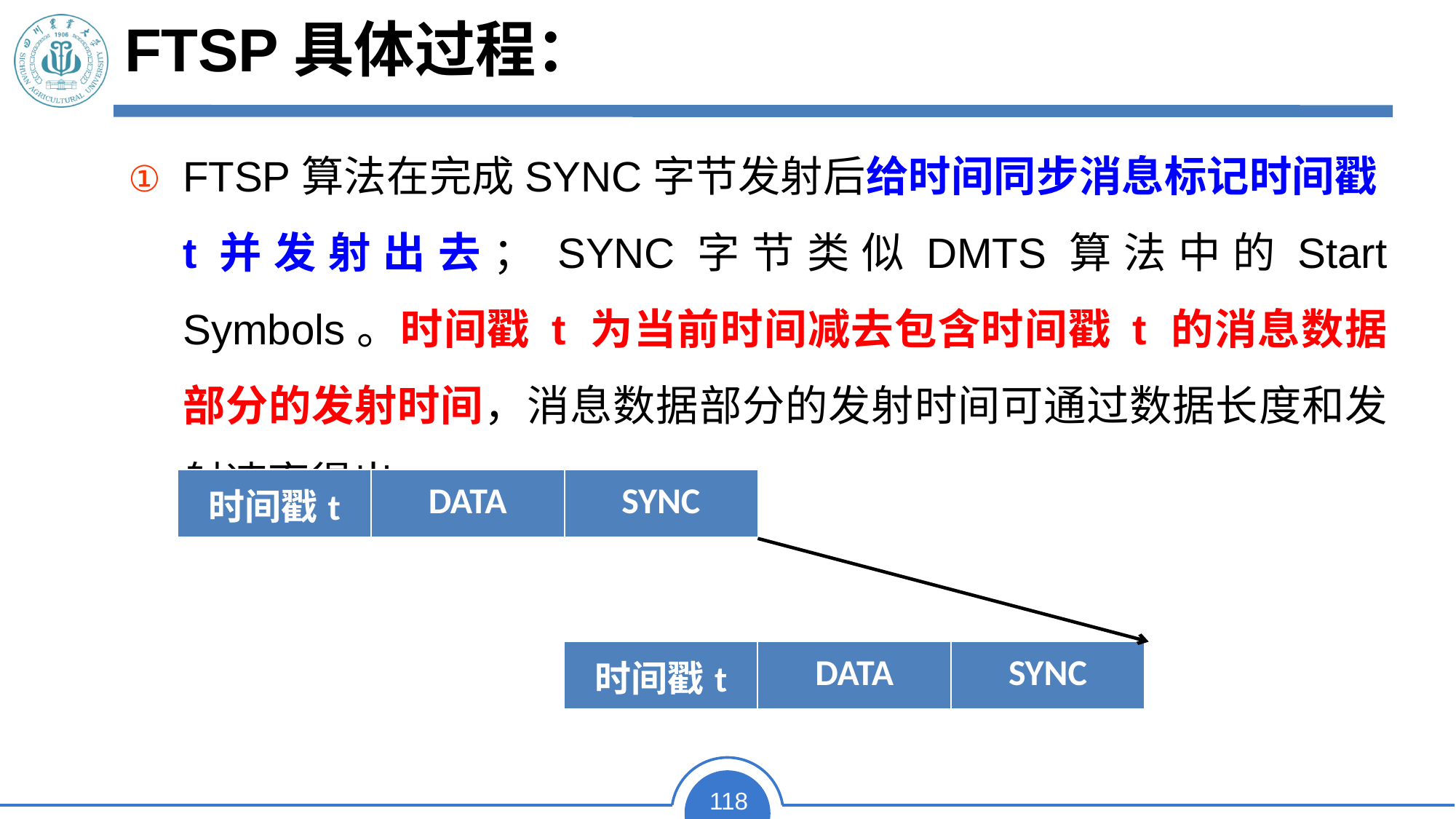

# FTSP具体过程：
FTSP算法在完成SYNC字节发射后给时间同步消息标记时间戳t并发射出去；SYNC字节类似DMTS算法中的Start Symbols。时间戳 t 为当前时间减去包含时间戳 t 的消息数据部分的发射时间，消息数据部分的发射时间可通过数据长度和发射速率得出。
| 时间戳t | DATA | SYNC |
| --- | --- | --- |
| 时间戳t | DATA | SYNC |
| --- | --- | --- |